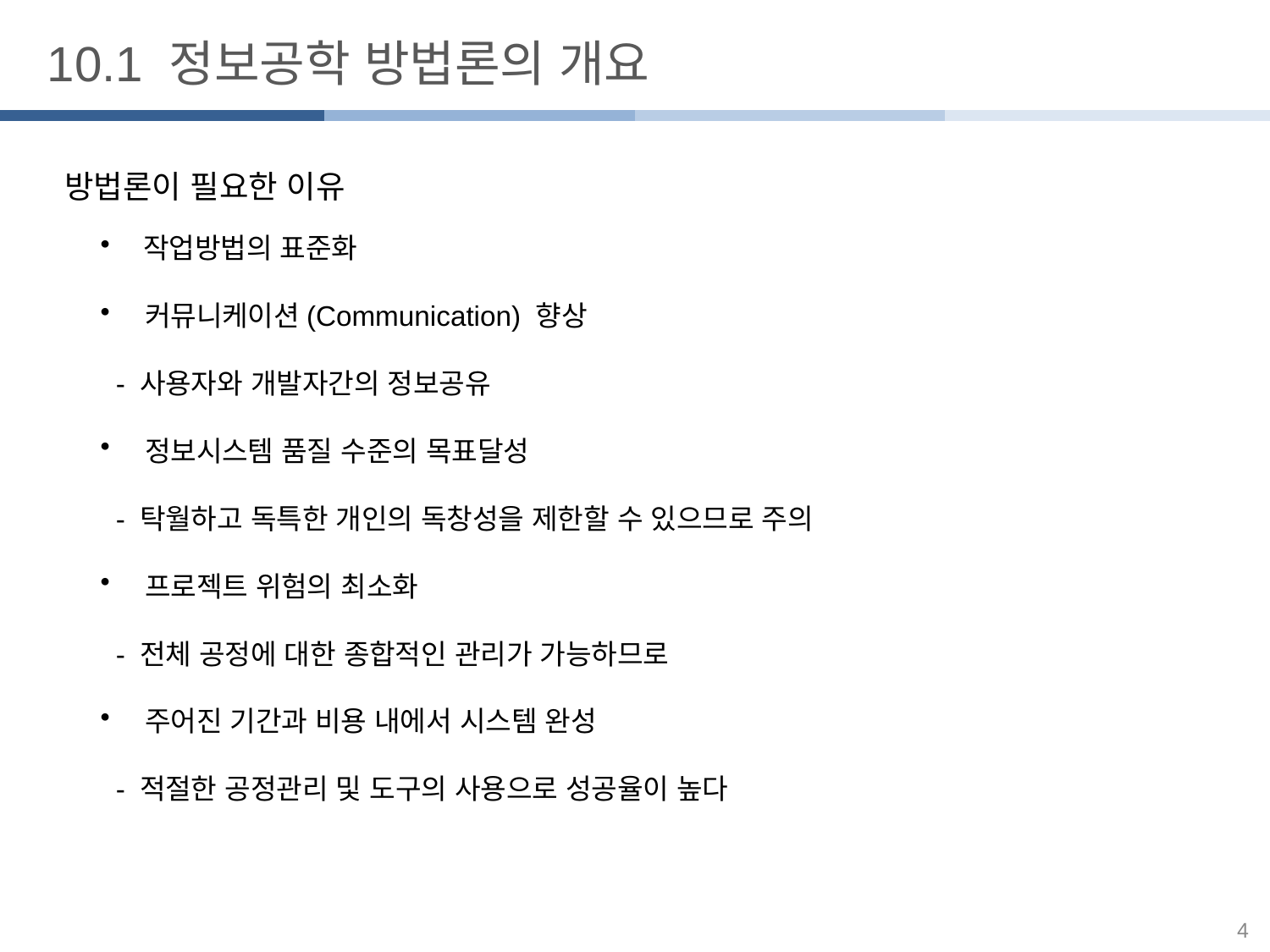

10.1 정보공학 방법론의 개요
방법론이 필요한 이유
 작업방법의 표준화
 커뮤니케이션(Communication) 향상
  - 사용자와 개발자간의 정보공유
 정보시스템 품질 수준의 목표달성
  - 탁월하고 독특한 개인의 독창성을 제한할 수 있으므로 주의
 프로젝트 위험의 최소화
  - 전체 공정에 대한 종합적인 관리가 가능하므로
 주어진 기간과 비용 내에서 시스템 완성
  - 적절한 공정관리 및 도구의 사용으로 성공율이 높다
4